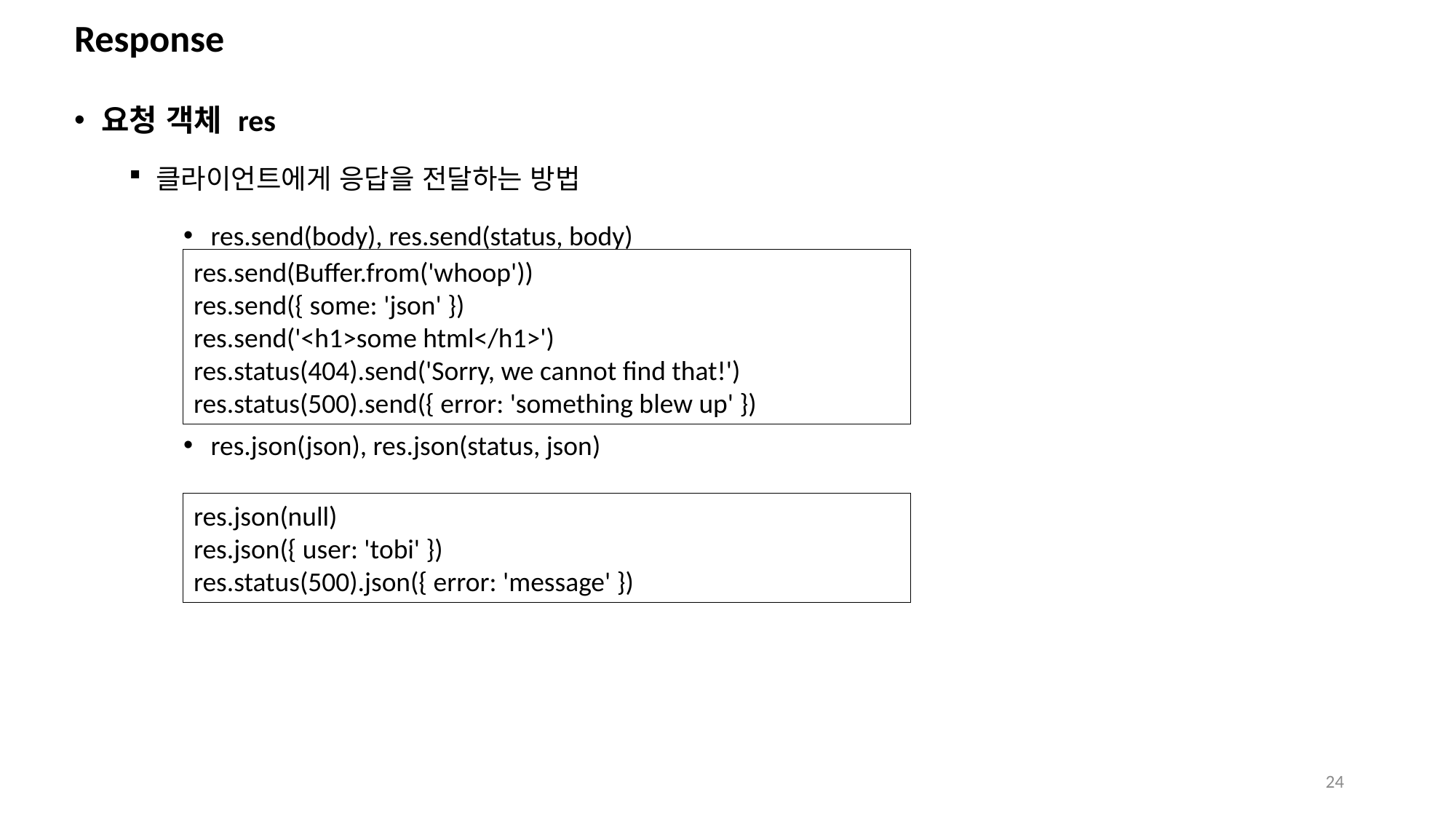

# Response
요청 객체 res
클라이언트에게 응답을 전달하는 방법
res.send(body), res.send(status, body)

res.json(json), res.json(status, json)

res.send(Buffer.from('whoop'))
res.send({ some: 'json' })
res.send('<h1>some html</h1>')
res.status(404).send('Sorry, we cannot find that!')
res.status(500).send({ error: 'something blew up' })
res.json(null)
res.json({ user: 'tobi' })
res.status(500).json({ error: 'message' })
24